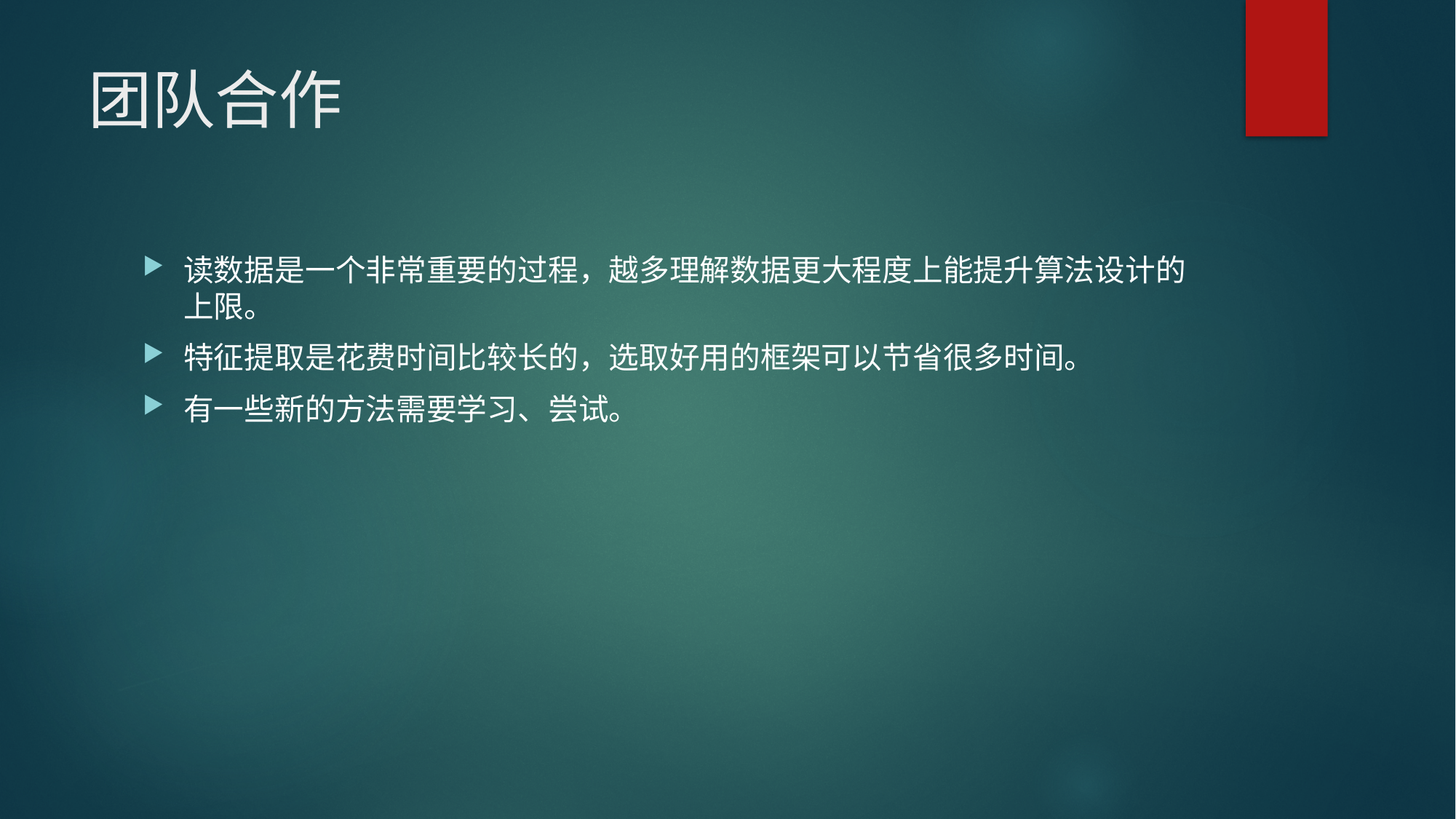

# 团队合作
读数据是一个非常重要的过程，越多理解数据更大程度上能提升算法设计的上限。
特征提取是花费时间比较长的，选取好用的框架可以节省很多时间。
有一些新的方法需要学习、尝试。